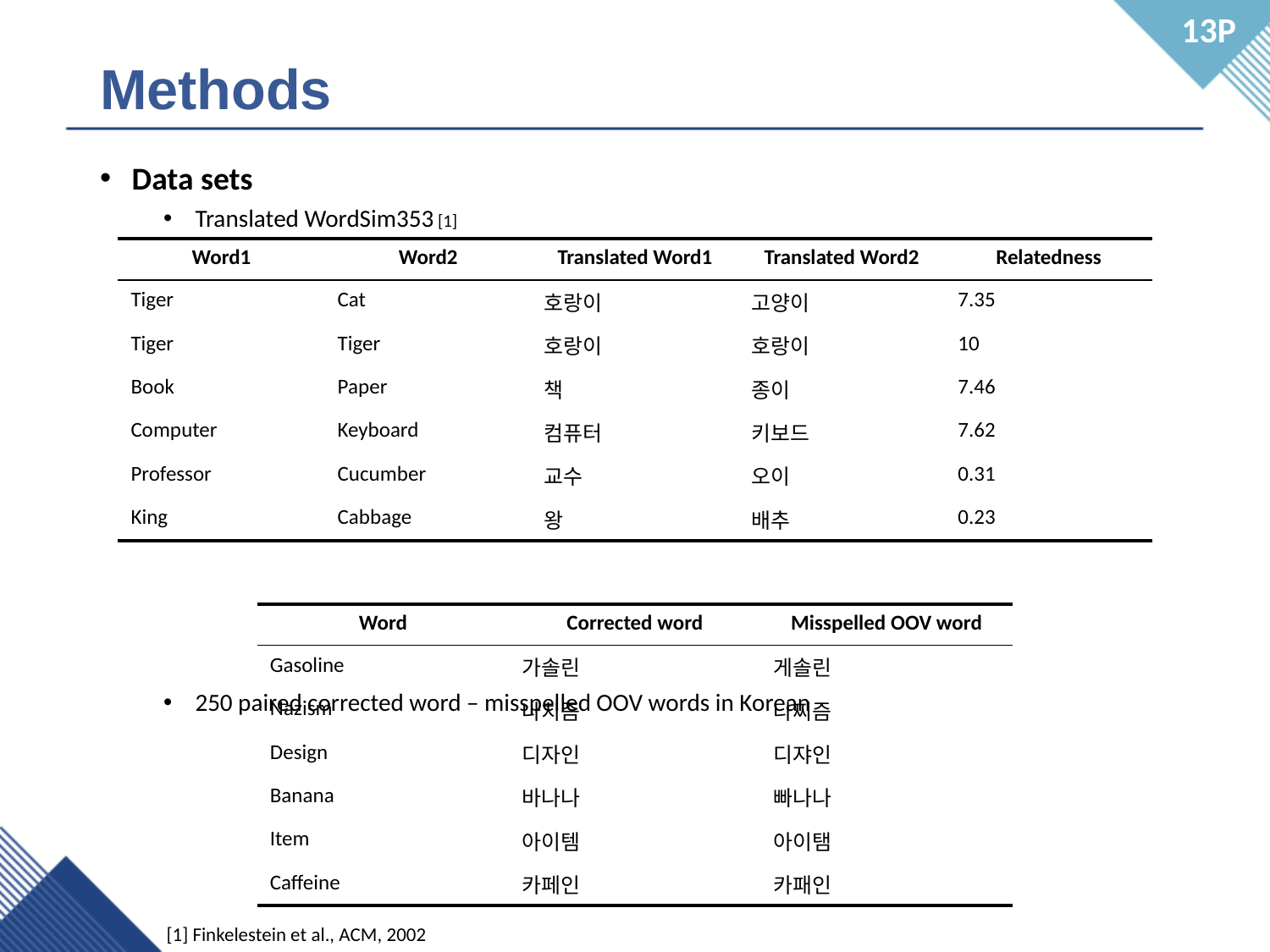

13P
# Methods
Data sets
Translated WordSim353 [1]

250 paired corrected word – misspelled OOV words in Korean

| Word1 | Word2 | Translated Word1 | Translated Word2 | Relatedness |
| --- | --- | --- | --- | --- |
| Tiger | Cat | 호랑이 | 고양이 | 7.35 |
| Tiger | Tiger | 호랑이 | 호랑이 | 10 |
| Book | Paper | 책 | 종이 | 7.46 |
| Computer | Keyboard | 컴퓨터 | 키보드 | 7.62 |
| Professor | Cucumber | 교수 | 오이 | 0.31 |
| King | Cabbage | 왕 | 배추 | 0.23 |
| Word | Corrected word | Misspelled OOV word |
| --- | --- | --- |
| Gasoline | 가솔린 | 게솔린 |
| Nazism | 나치즘 | 나찌즘 |
| Design | 디자인 | 디쟈인 |
| Banana | 바나나 | 빠나나 |
| Item | 아이템 | 아이탬 |
| Caffeine | 카페인 | 카패인 |

[1] Finkelestein et al., ACM, 2002